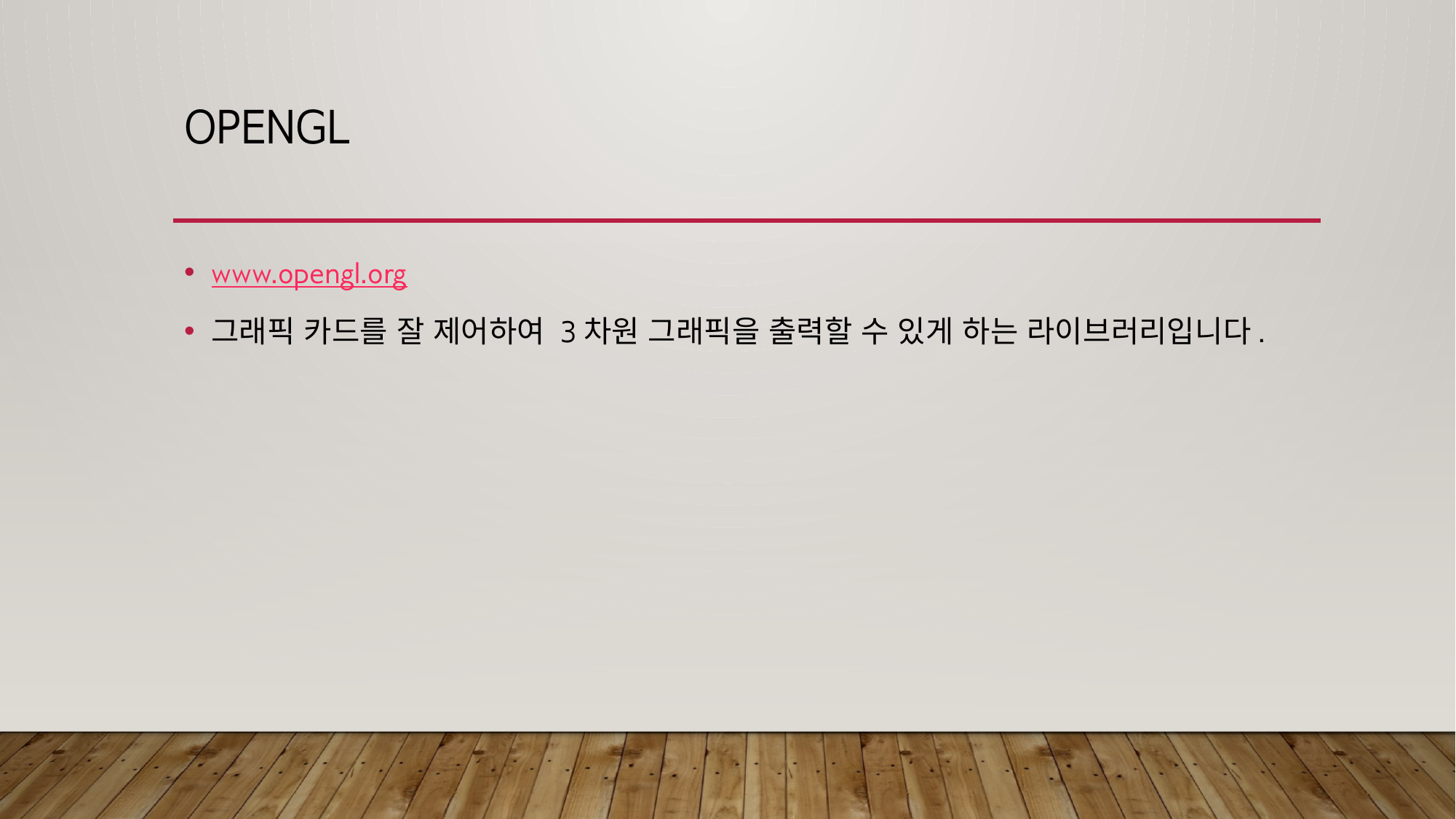

# OpenGL
www.opengl.org
그래픽 카드를 잘 제어하여 3차원 그래픽을 출력할 수 있게 하는 라이브러리입니다.